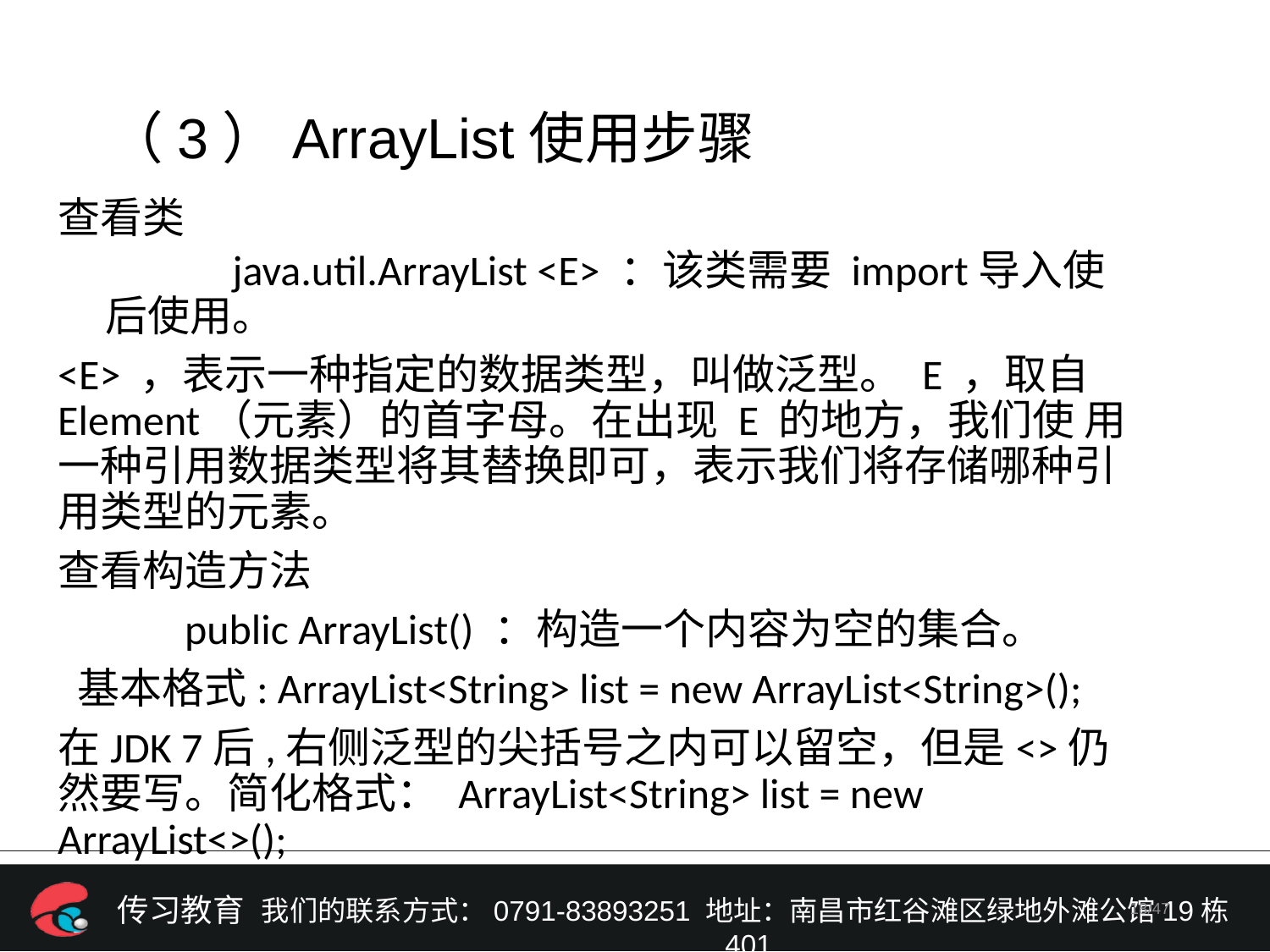

（3）ArrayList使用步骤

查看类
	java.util.ArrayList <E> ：该类需要 import导入使后使用。
<E> ，表示一种指定的数据类型，叫做泛型。 E ，取自Element（元素）的首字母。在出现 E 的地方，我们使 用一种引用数据类型将其替换即可，表示我们将存储哪种引用类型的元素。
查看构造方法
	public ArrayList() ：构造一个内容为空的集合。
 基本格式: ArrayList<String> list = new ArrayList<String>();
在JDK 7后,右侧泛型的尖括号之内可以留空，但是<>仍然要写。简化格式： ArrayList<String> list = new ArrayList<>();
18/47